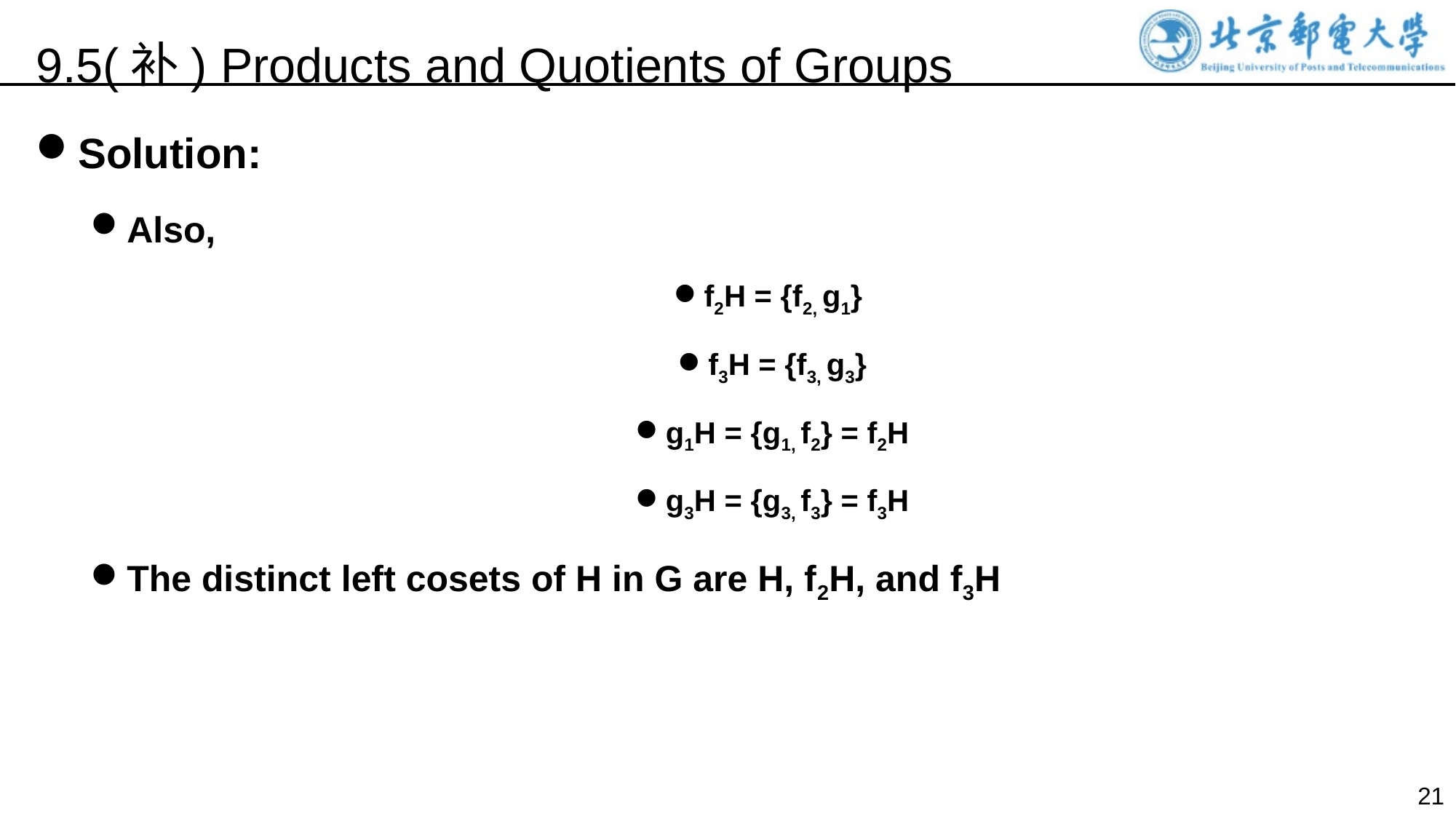

9.5(补) Products and Quotients of Groups
Solution:
Also,
f2H = {f2, g1}
f3H = {f3, g3}
g1H = {g1, f2} = f2H
g3H = {g3, f3} = f3H
The distinct left cosets of H in G are H, f2H, and f3H